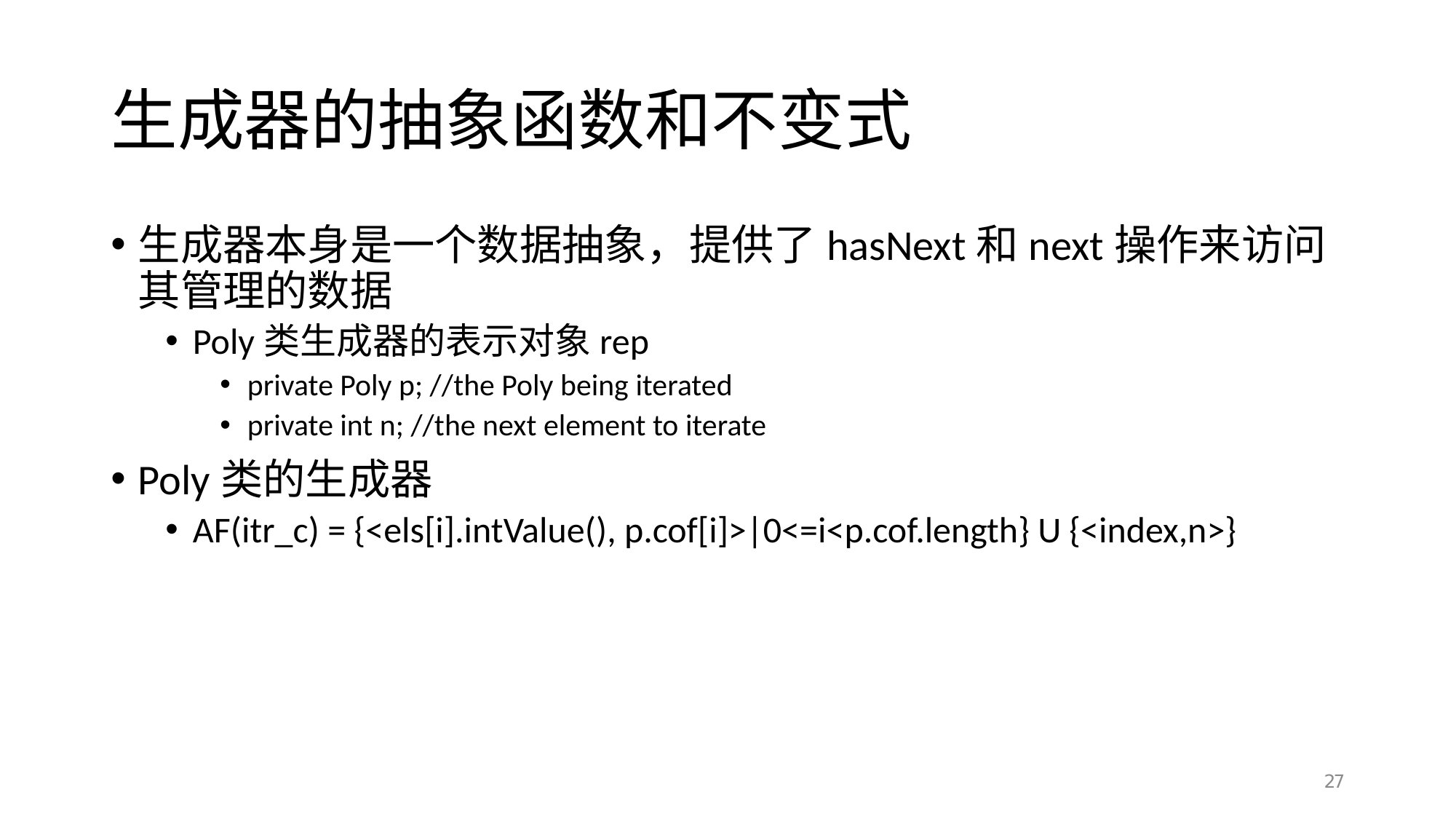

# 生成器的抽象函数和不变式
生成器本身是一个数据抽象，提供了hasNext和next操作来访问其管理的数据
Poly类生成器的表示对象rep
private Poly p; //the Poly being iterated
private int n; //the next element to iterate
Poly类的生成器
AF(itr_c) = {<els[i].intValue(), p.cof[i]>|0<=i<p.cof.length} U {<index,n>}
27